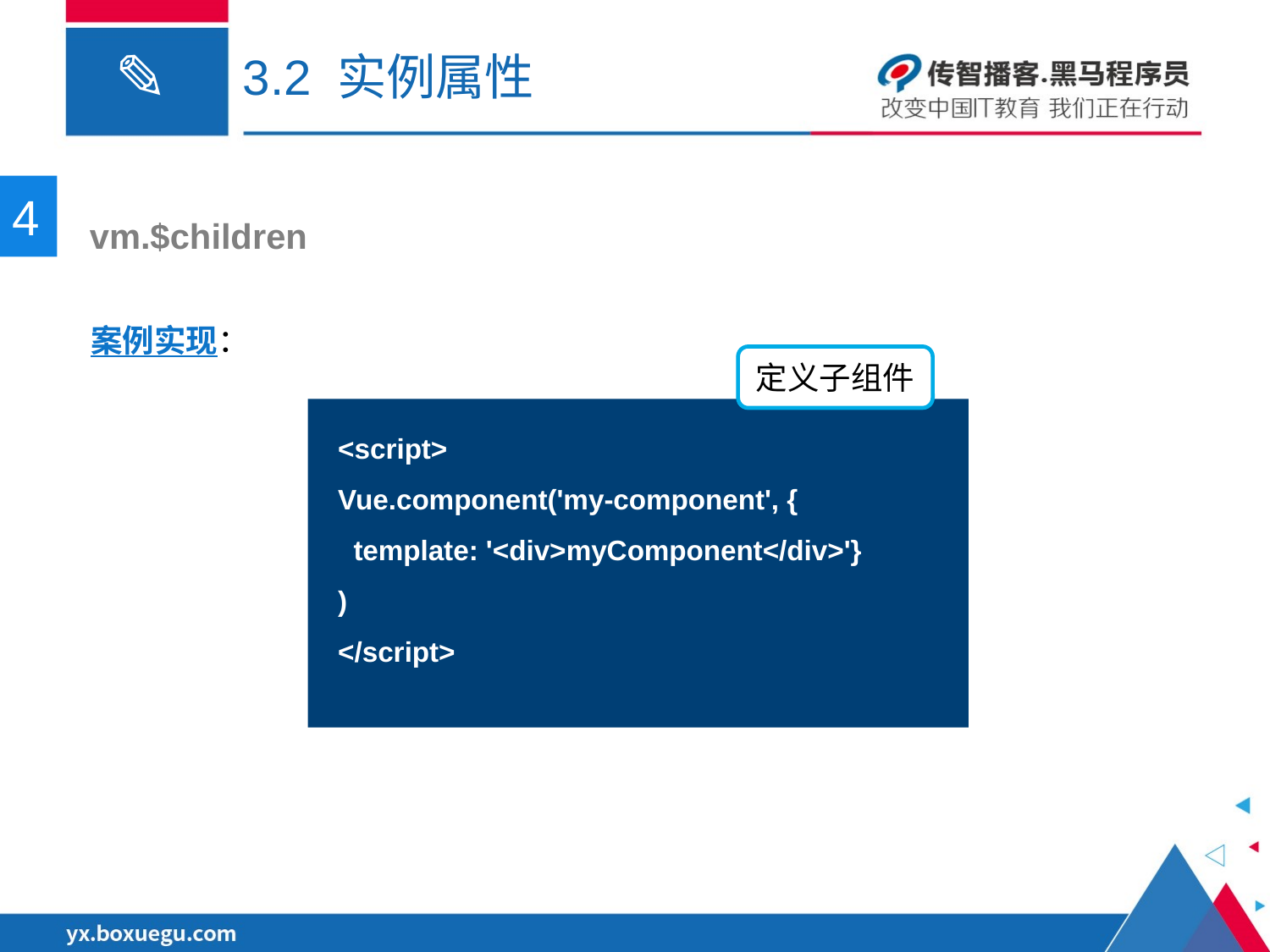

# 3.2 实例属性

4
  vm.$children
案例实现：
定义子组件

<script>
Vue.component('my-component', {
  template: '<div>myComponent</div>'}
)
</script>